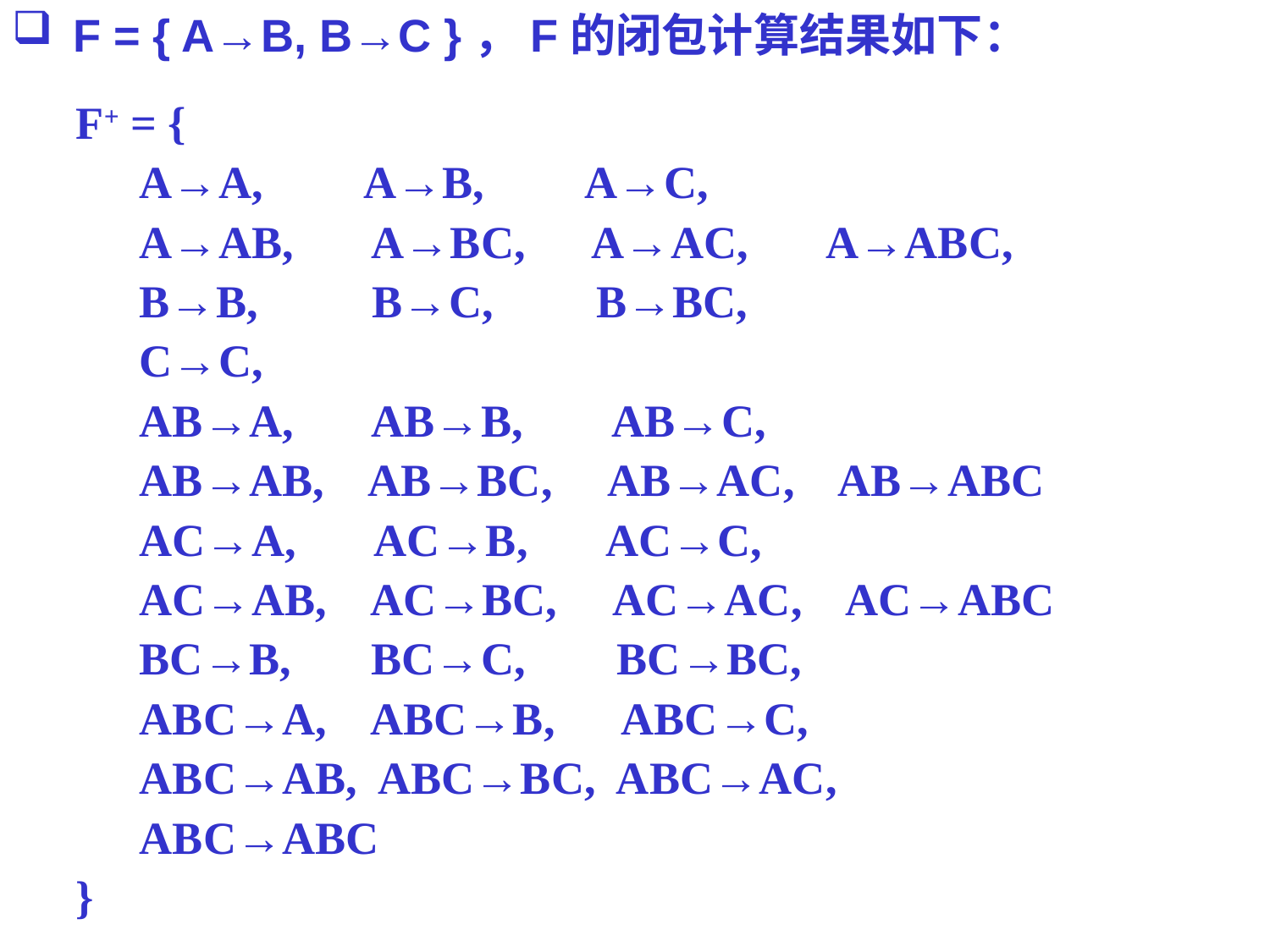

# F = { A→B, B→C }，F的闭包计算结果如下：

F+ = {
A→A,         A→B,         A→C,
A→AB,       A→BC,      A→AC,       A→ABC,
B→B,          B→C,         B→BC,
C→C,
AB→A,       AB→B,        AB→C,
AB→AB,    AB→BC,     AB→AC,    AB→ABC
AC→A,       AC→B,       AC→C,
AC→AB,    AC→BC,     AC→AC,    AC→ABC
BC→B,       BC→C,        BC→BC,
ABC→A,    ABC→B,      ABC→C,
ABC→AB,  ABC→BC,  ABC→AC,
ABC→ABC
}
70
2007年度-教育部-IBM精品课程-南京大学计算机科学与技术系